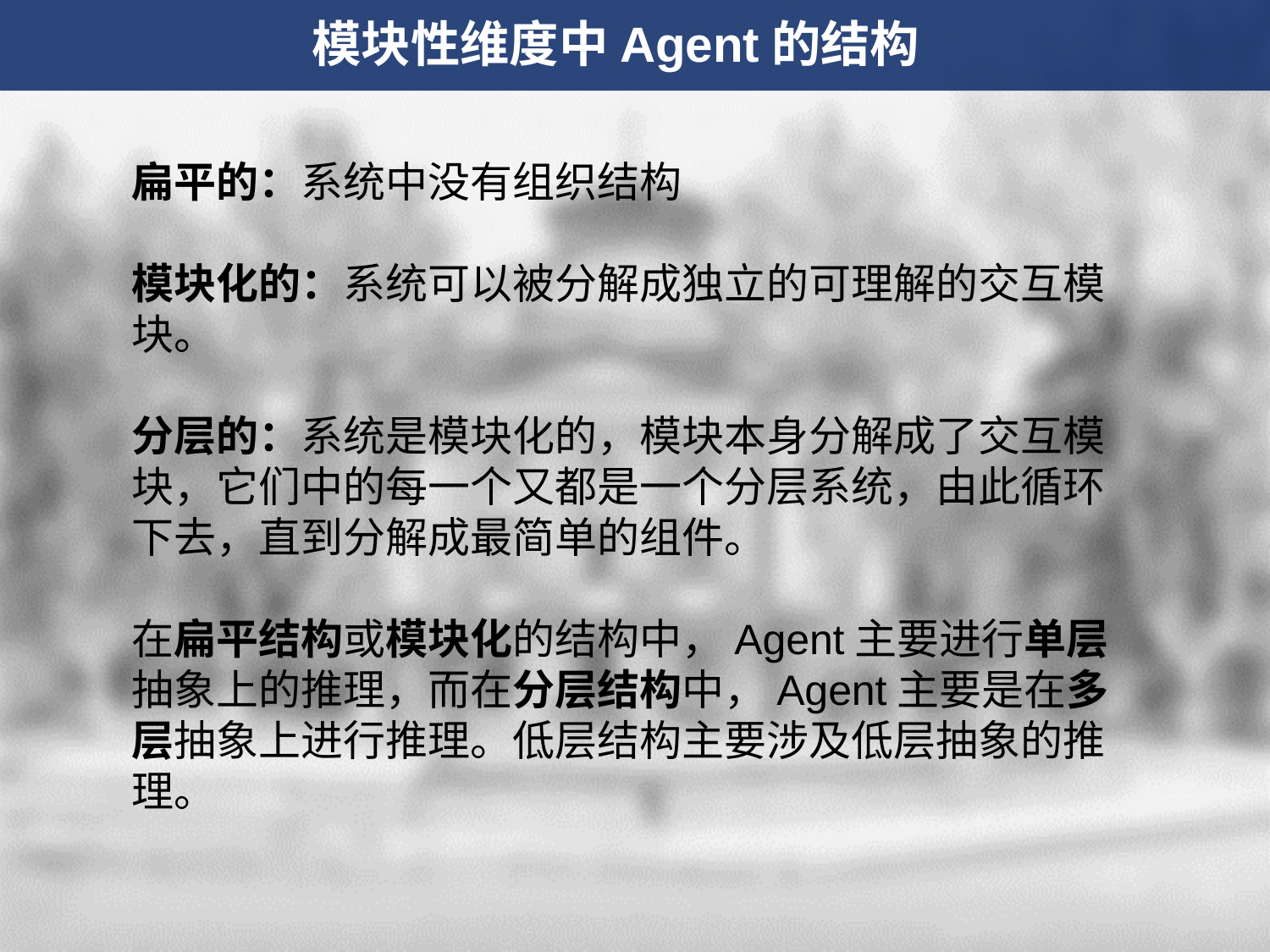

模块性维度中Agent的结构
扁平的：系统中没有组织结构

模块化的：系统可以被分解成独立的可理解的交互模块。

分层的：系统是模块化的，模块本身分解成了交互模块，它们中的每一个又都是一个分层系统，由此循环下去，直到分解成最简单的组件。

在扁平结构或模块化的结构中，Agent主要进行单层抽象上的推理，而在分层结构中，Agent主要是在多层抽象上进行推理。低层结构主要涉及低层抽象的推理。